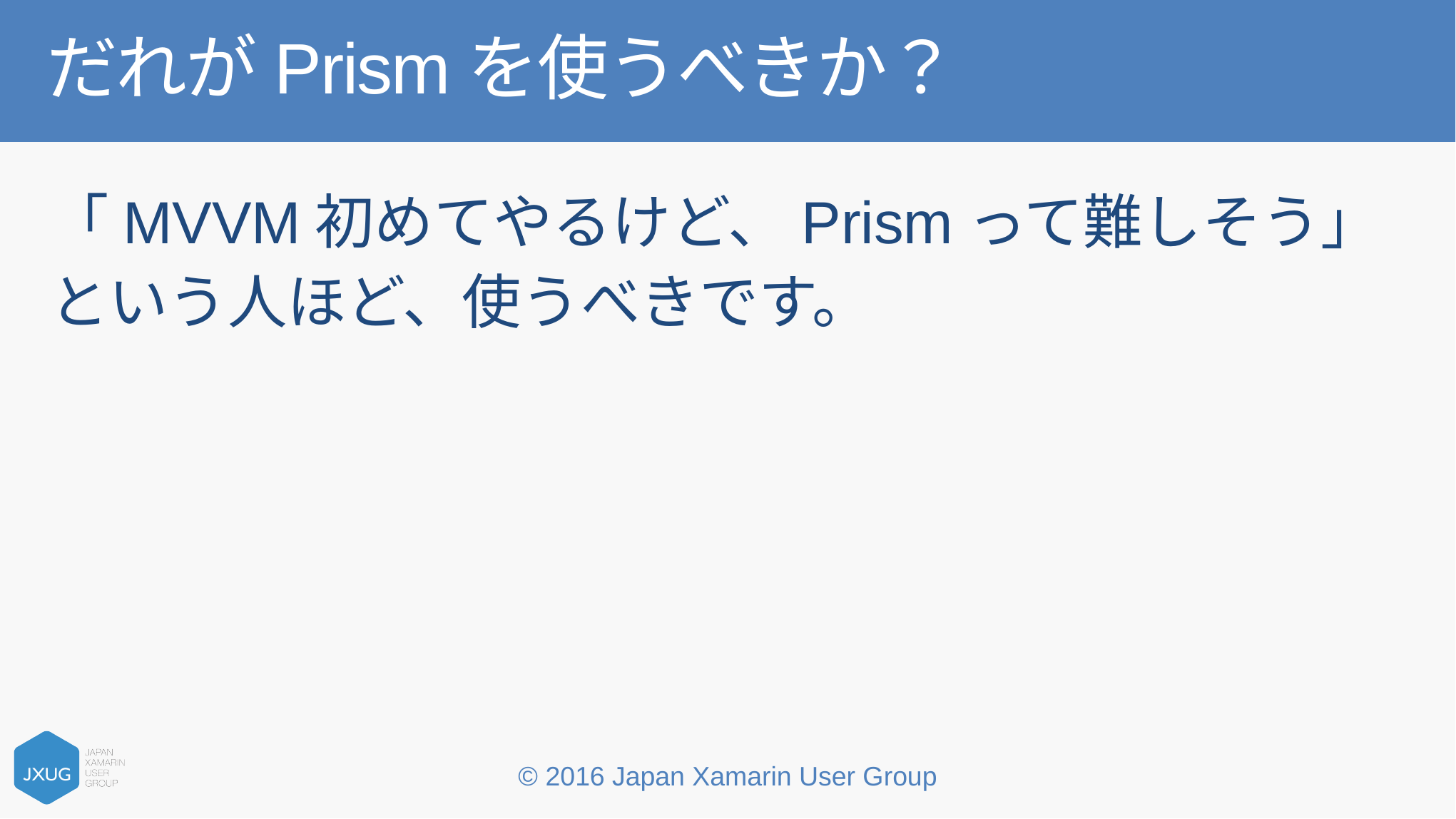

# だれがPrismを使うべきか？
「MVVM初めてやるけど、Prismって難しそう」
という人ほど、使うべきです。